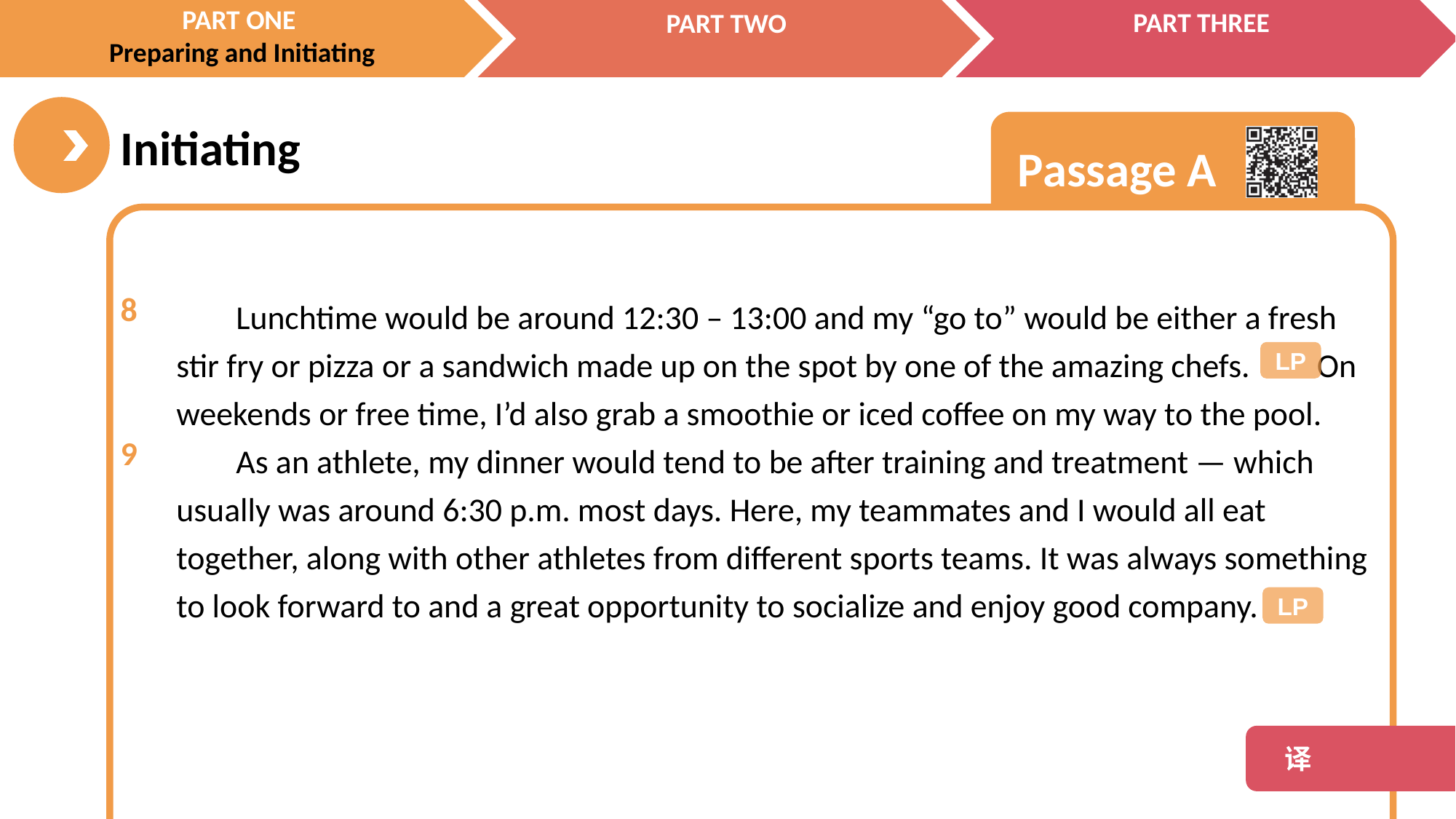

8

9

        Lunchtime would be around 12:30 – 13:00 and my “go to” would be either a fresh stir fry or pizza or a sandwich made up on the spot by one of the amazing chefs.         On weekends or free time, I’d also grab a smoothie or iced coffee on my way to the pool.
        As an athlete, my dinner would tend to be after training and treatment — which usually was around 6:30 p.m. most days. Here, my teammates and I would all eat together, along with other athletes from different sports teams. It was always something to look forward to and a great opportunity to socialize and enjoy good company.
LP
LP
   译